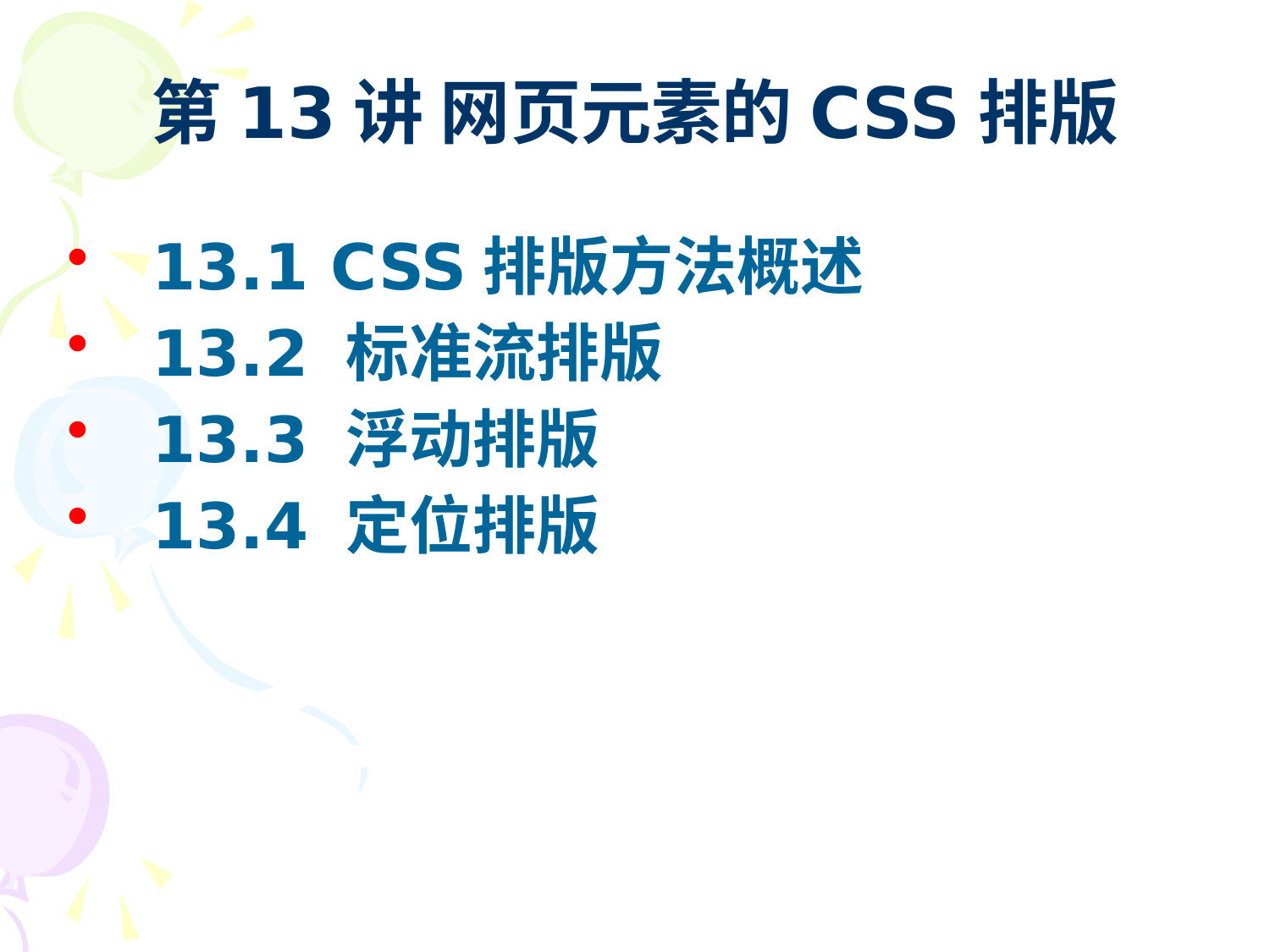

# 第13讲 网页元素的CSS排版
13.1 CSS排版方法概述
13.2 标准流排版
13.3 浮动排版
13.4 定位排版